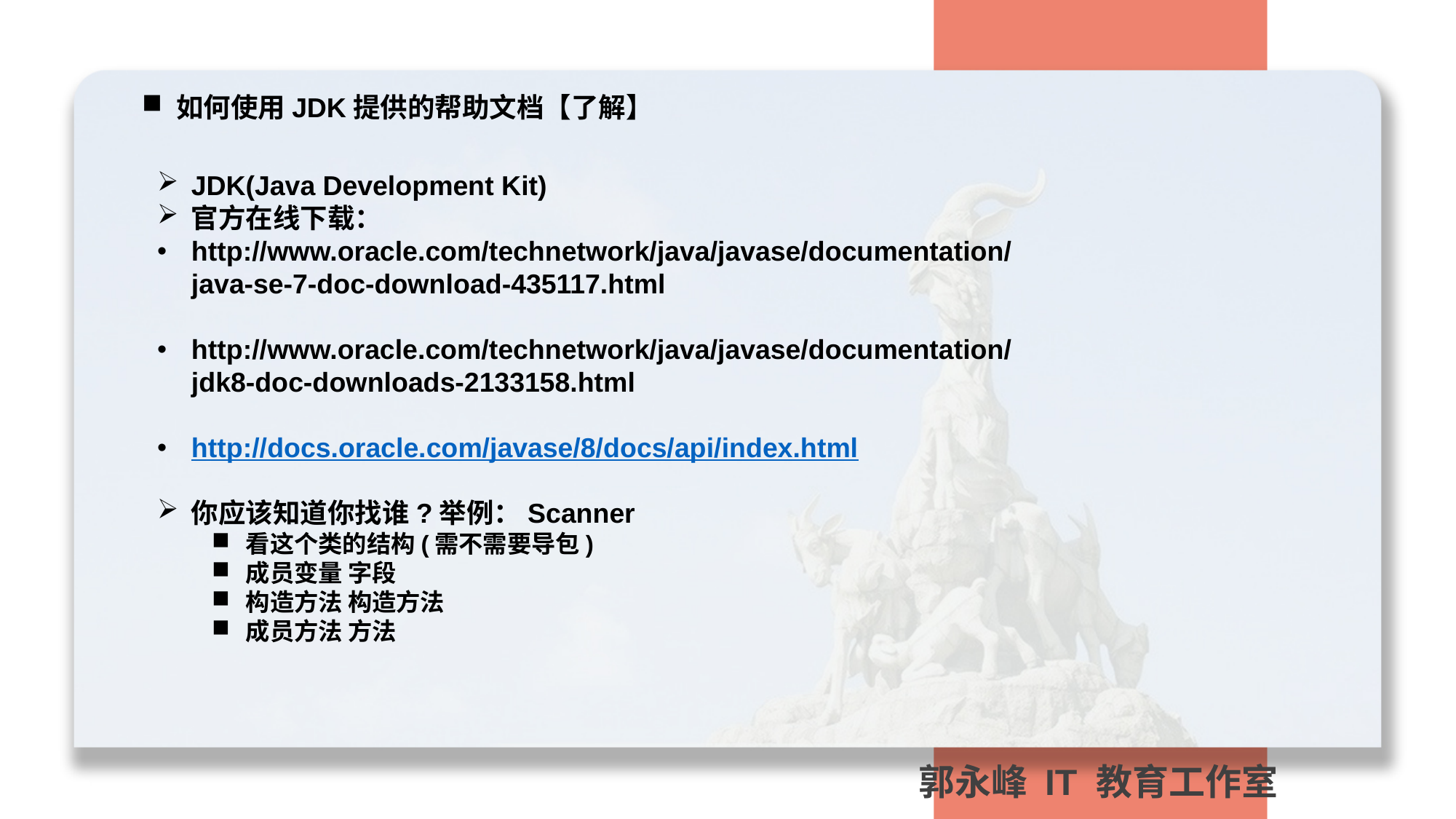

如何使用JDK提供的帮助文档【了解】
JDK(Java Development Kit)
官方在线下载：
http://www.oracle.com/technetwork/java/javase/documentation/java-se-7-doc-download-435117.html

http://www.oracle.com/technetwork/java/javase/documentation/jdk8-doc-downloads-2133158.html

http://docs.oracle.com/javase/8/docs/api/index.html

你应该知道你找谁?举例：Scanner
看这个类的结构(需不需要导包)
成员变量 字段
构造方法 构造方法
成员方法 方法